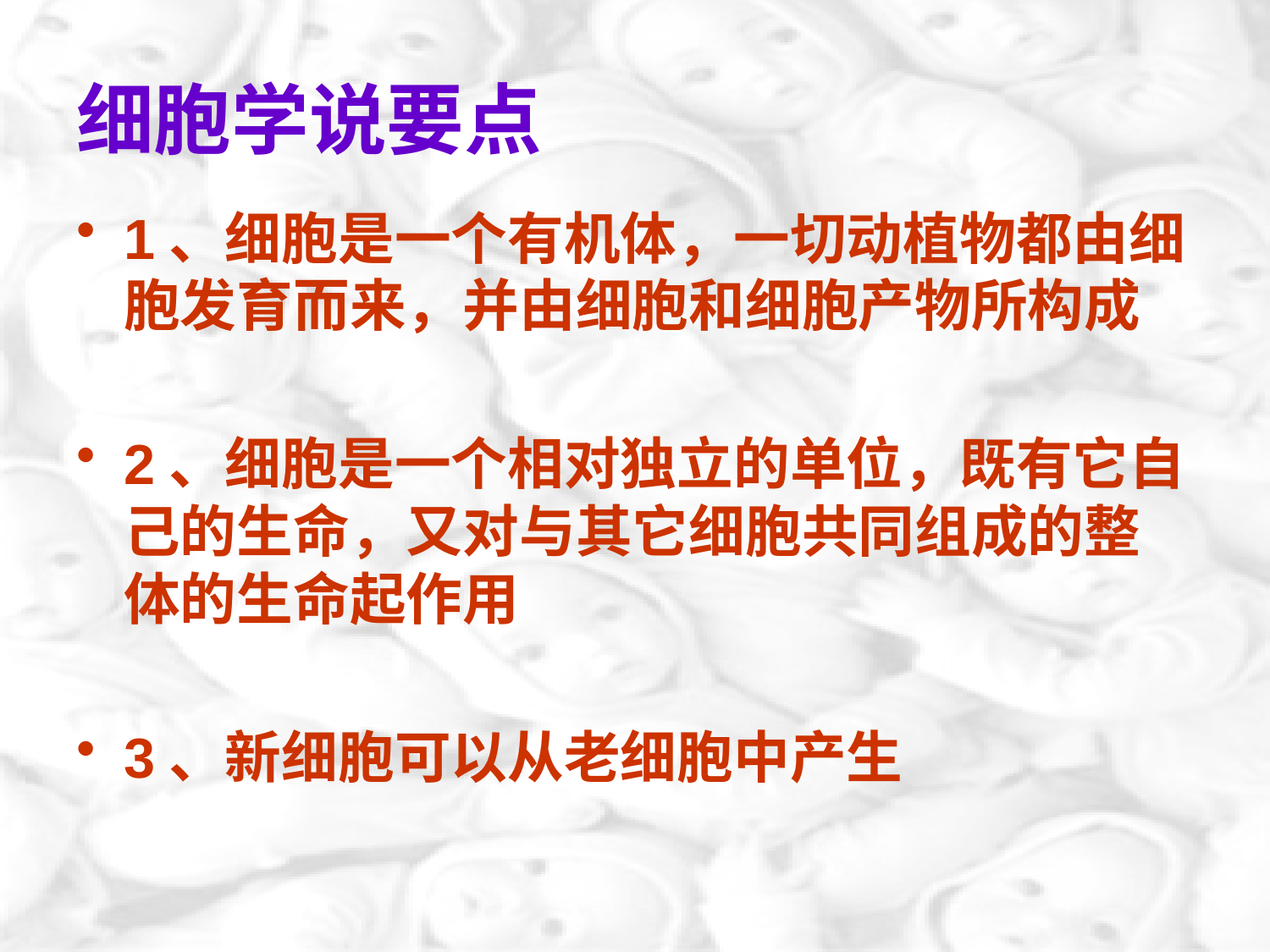

# 细胞学说要点
1、细胞是一个有机体，一切动植物都由细胞发育而来，并由细胞和细胞产物所构成

2、细胞是一个相对独立的单位，既有它自己的生命，又对与其它细胞共同组成的整体的生命起作用

3、新细胞可以从老细胞中产生